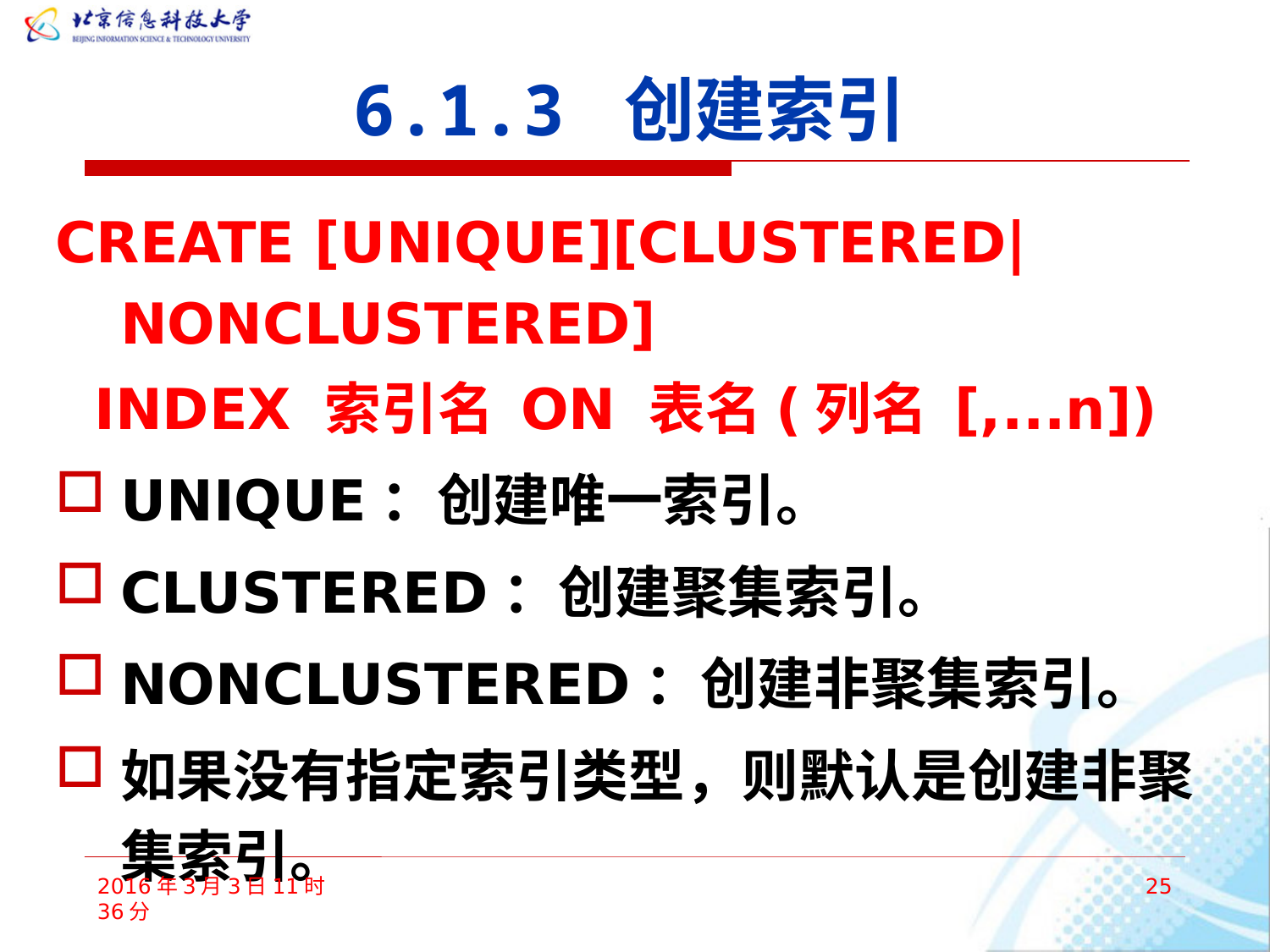

# 6.1.3 创建索引
CREATE [UNIQUE][CLUSTERED|NONCLUSTERED]
  INDEX 索引名 ON 表名(列名 [,...n])
UNIQUE：创建唯一索引。
CLUSTERED：创建聚集索引。
NONCLUSTERED：创建非聚集索引。
如果没有指定索引类型，则默认是创建非聚集索引。

2016年3月3日11时36分
25